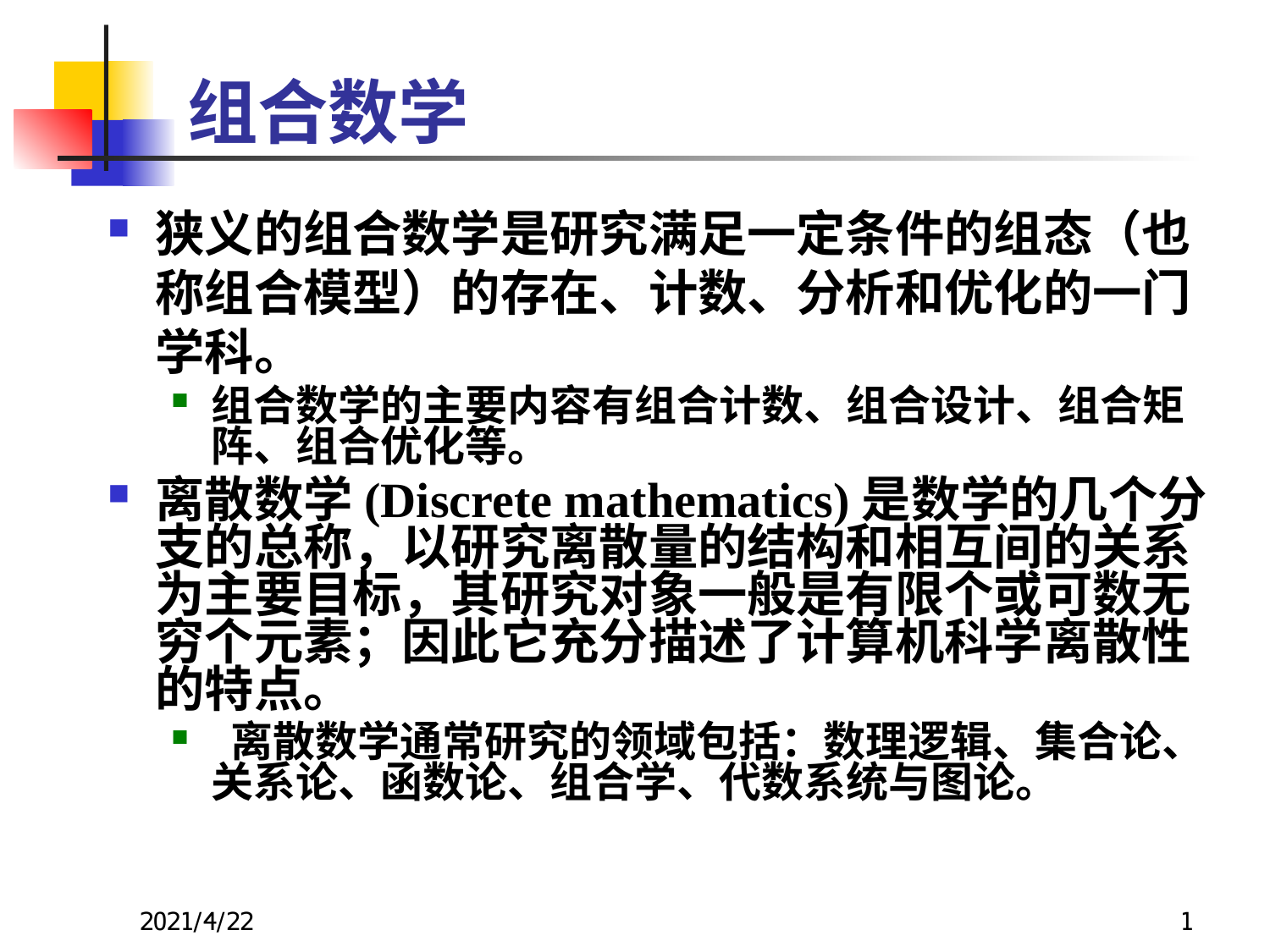

# 组合数学
狭义的组合数学是研究满足一定条件的组态（也称组合模型）的存在、计数、分析和优化的一门学科。
组合数学的主要内容有组合计数、组合设计、组合矩阵、组合优化等。
离散数学(Discrete mathematics)是数学的几个分支的总称，以研究离散量的结构和相互间的关系为主要目标，其研究对象一般是有限个或可数无穷个元素；因此它充分描述了计算机科学离散性的特点。
 离散数学通常研究的领域包括：数理逻辑、集合论、关系论、函数论、组合学、代数系统与图论。
2021/4/22
1